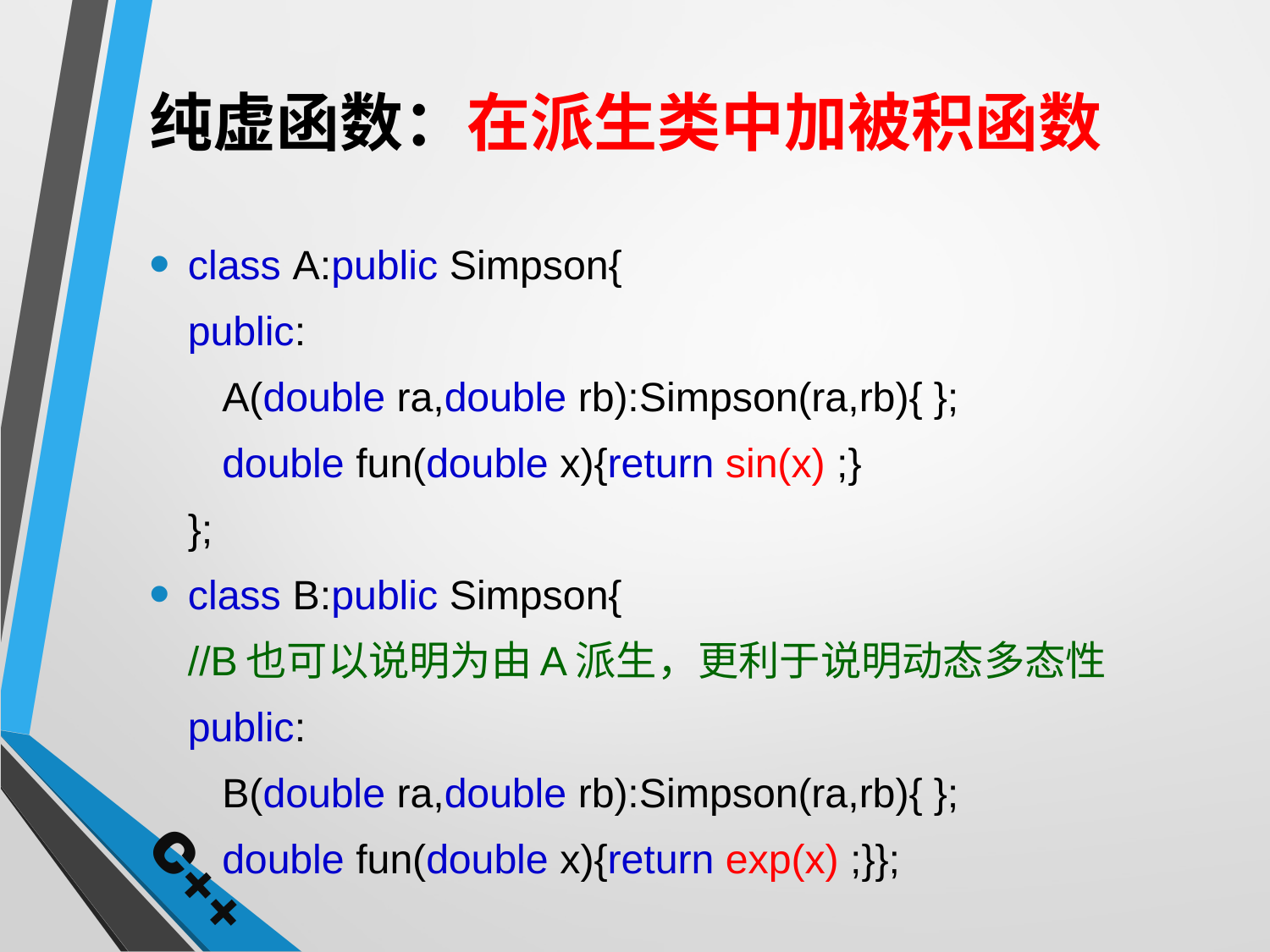

# 纯虚函数：在派生类中加被积函数
class A:public Simpson{
	public:
	   A(double ra,double rb):Simpson(ra,rb){ };
	   double fun(double x){return sin(x) ;}
	};
class B:public Simpson{
	//B也可以说明为由A派生，更利于说明动态多态性
	public:
	   B(double ra,double rb):Simpson(ra,rb){ };
	   double fun(double x){return exp(x) ;}};